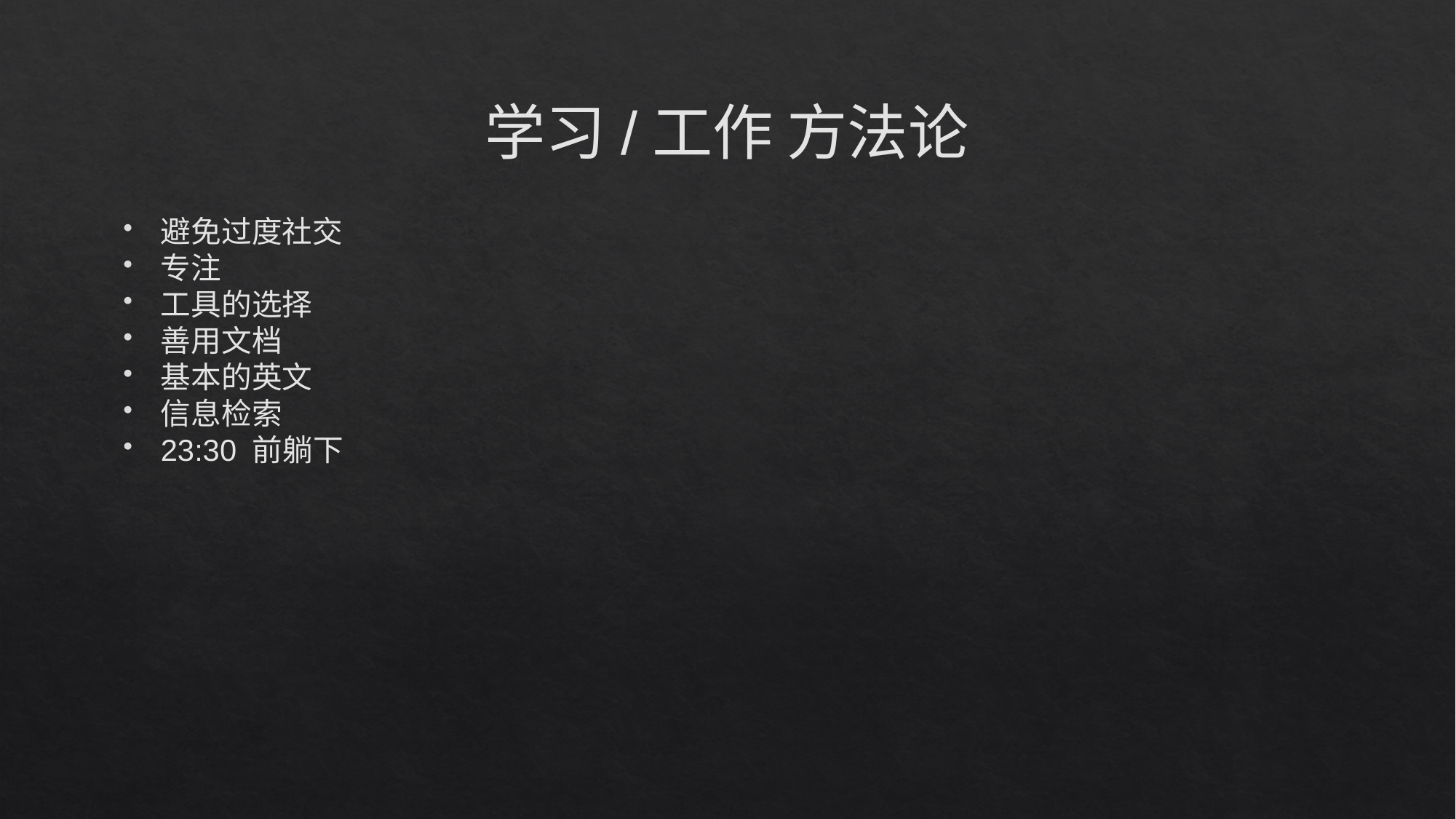

学习/工作 方法论
避免过度社交
专注
工具的选择
善用文档
基本的英文
信息检索
23:30 前躺下